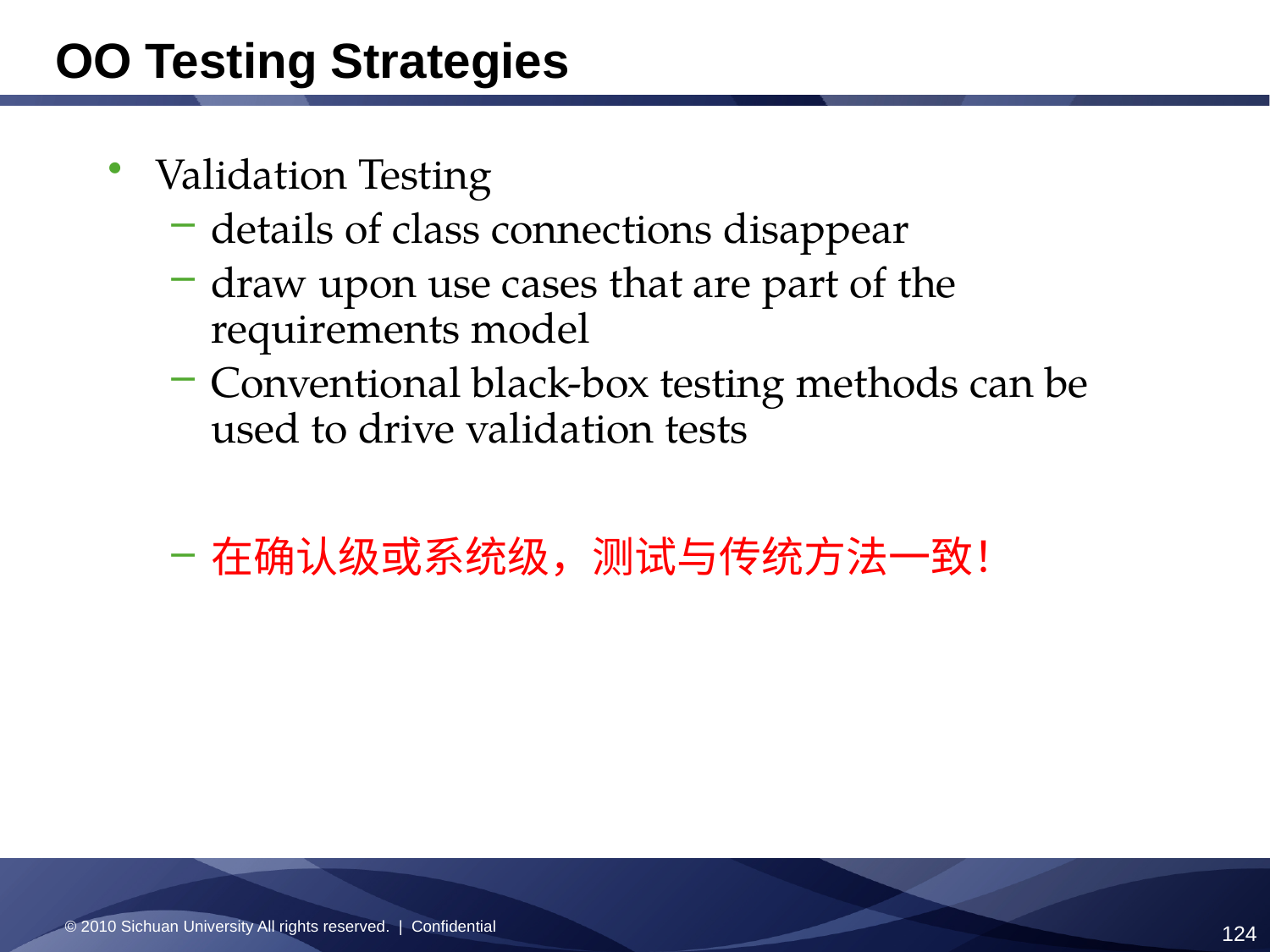

# OO Testing Strategies
Validation Testing
details of class connections disappear
draw upon use cases that are part of the requirements model
Conventional black-box testing methods can be used to drive validation tests

在确认级或系统级，测试与传统方法一致！
© 2010 Sichuan University All rights reserved.  |  Confidential
124